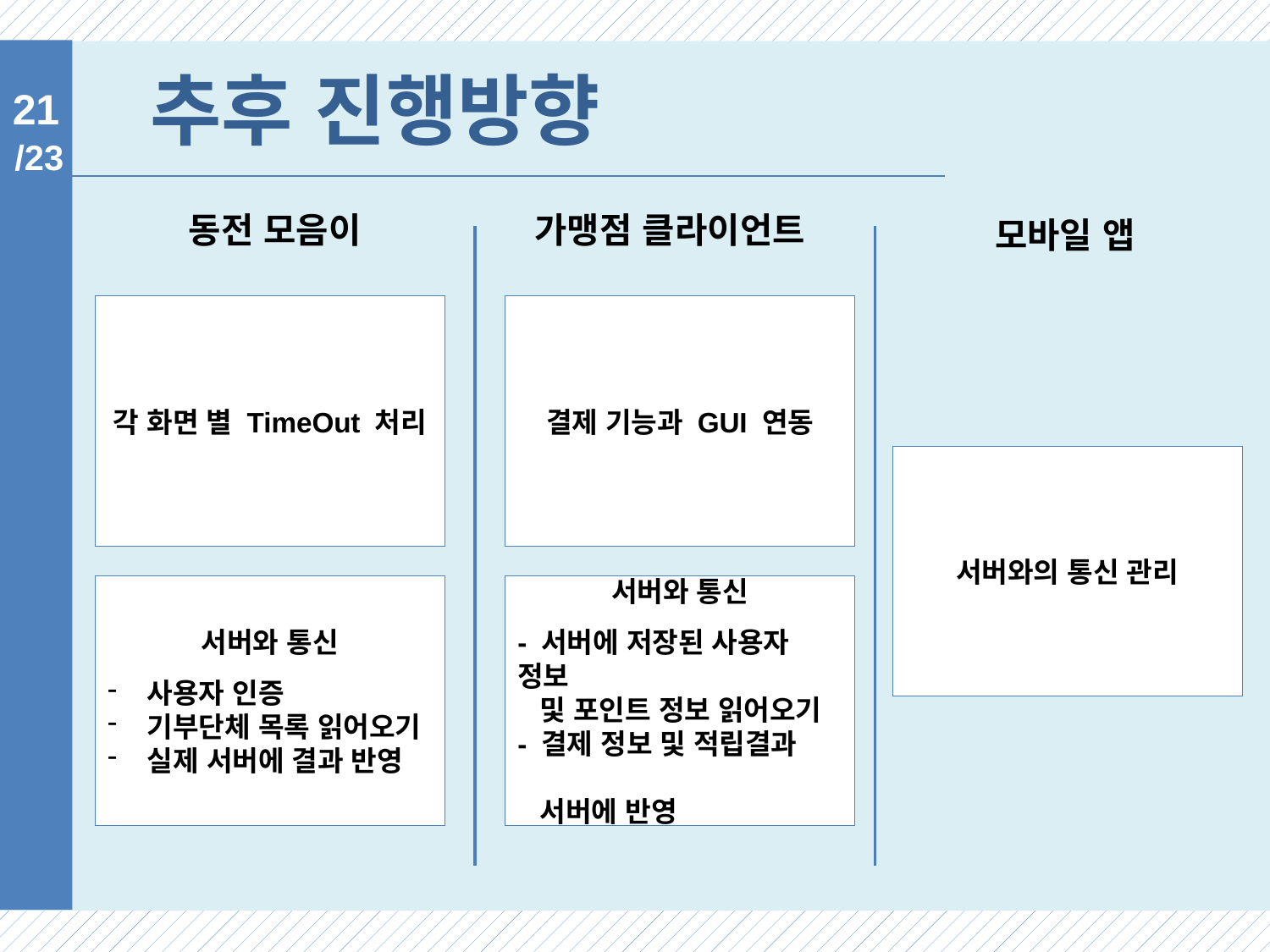

# 추후 진행방향
21
동전 모음이
가맹점 클라이언트
모바일 앱
각 화면 별 TimeOut 처리
결제 기능과 GUI 연동
서버와의 통신 관리
서버와 통신

사용자 인증
기부단체 목록 읽어오기
실제 서버에 결과 반영
서버와 통신

- 서버에 저장된 사용자 정보
  및 포인트 정보 읽어오기
- 결제 정보 및 적립결과
  서버에 반영